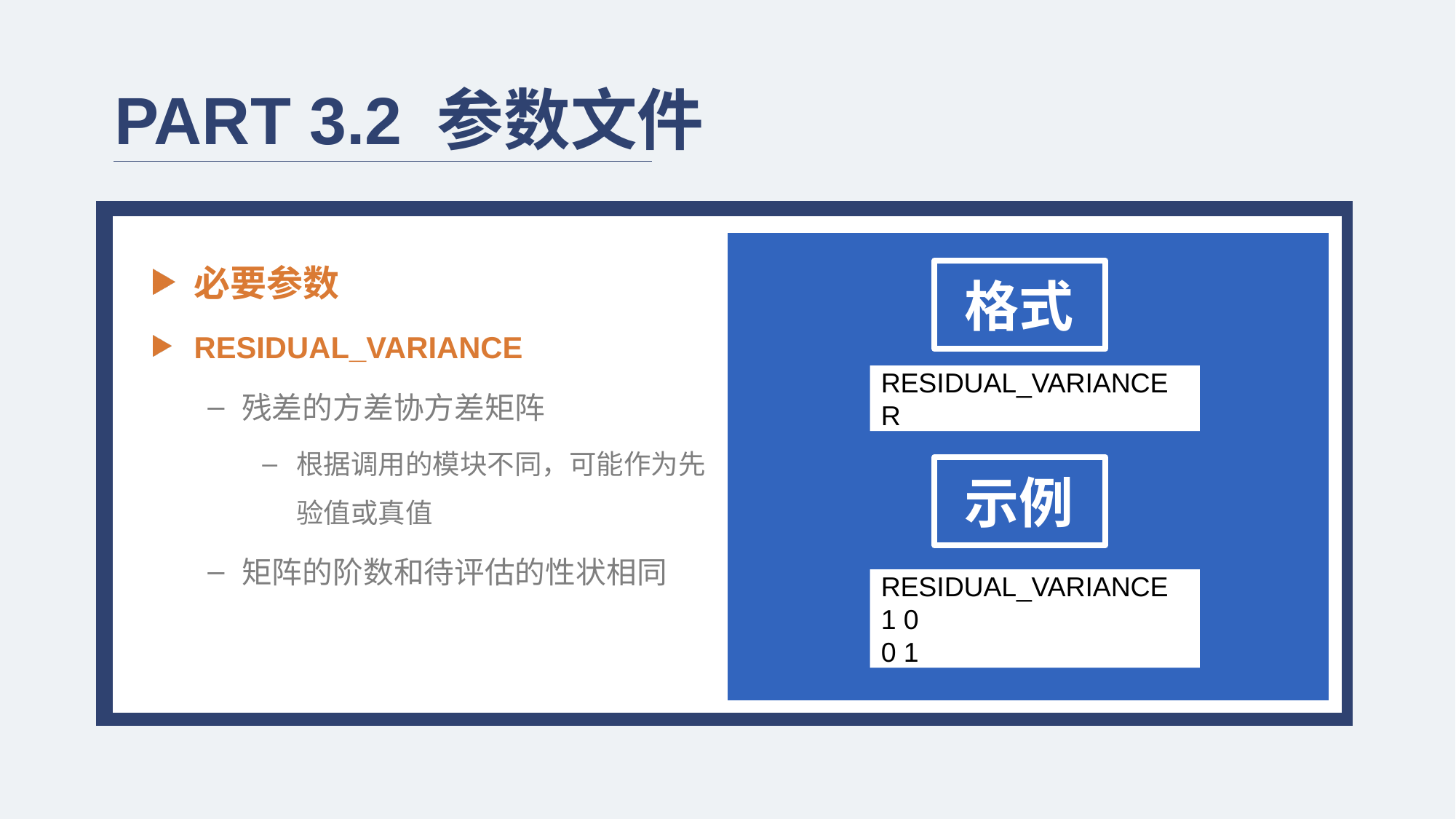

PART 3.2 参数文件

必要参数
RESIDUAL_VARIANCE
残差的方差协方差矩阵
根据调用的模块不同，可能作为先验值或真值
矩阵的阶数和待评估的性状相同

格式
RESIDUAL_VARIANCE
R

示例
RESIDUAL_VARIANCE
1 0
0 1